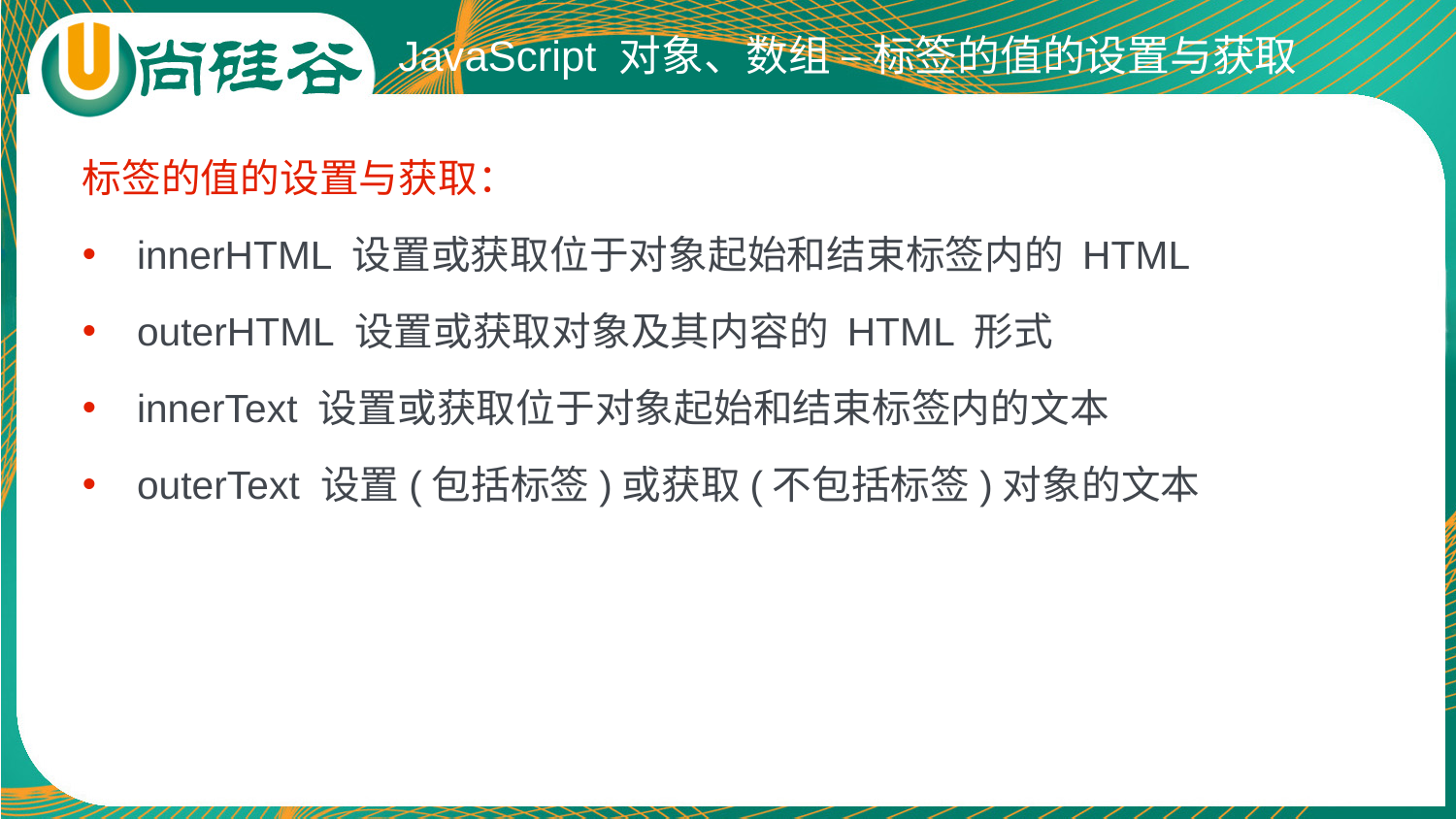

# JavaScript 对象、数组 – 标签的值的设置与获取
标签的值的设置与获取：
innerHTML 设置或获取位于对象起始和结束标签内的 HTML
outerHTML 设置或获取对象及其内容的 HTML 形式
innerText 设置或获取位于对象起始和结束标签内的文本
outerText 设置(包括标签)或获取(不包括标签)对象的文本